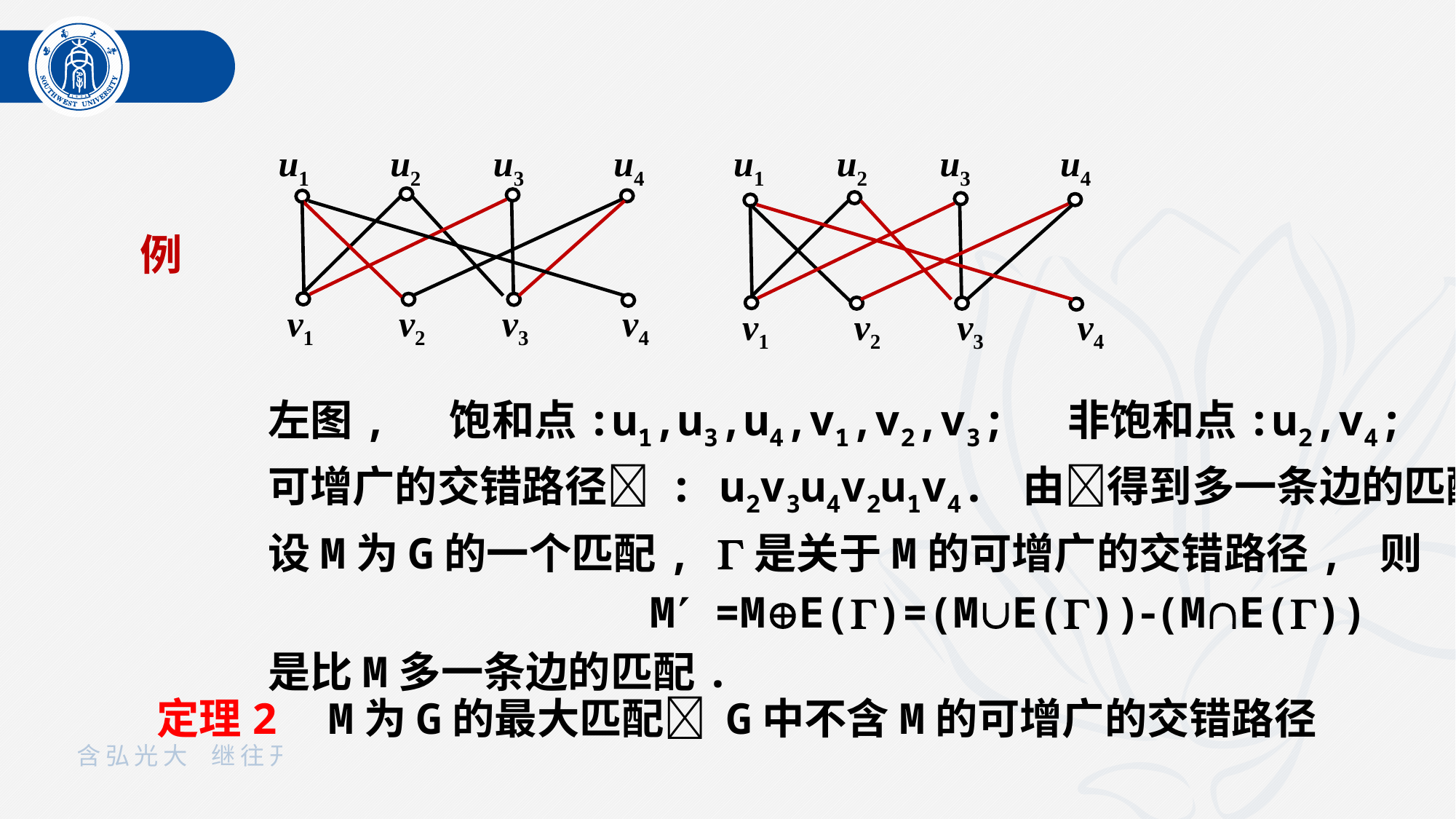

u1
u2
u3
u4
u1
u2
u3
u4

v1
v2
v3
v4

v1
v2
v3
v4
例
左图,  饱和点:u1,u3,u4,v1,v2,v3;  非饱和点:u2,v4;
可增广的交错路径Γ : u2v3u4v2u1v4. 由Γ得到多一条边的匹配.
设M为G的一个匹配, Γ是关于M的可增广的交错路径, 则
               M′ =M⊕E(Γ)=(M∪E(Γ))−(M∩E(Γ))
是比M多一条边的匹配.

定理2  M为G的最大匹配⇔ G中不含M的可增广的交错路径